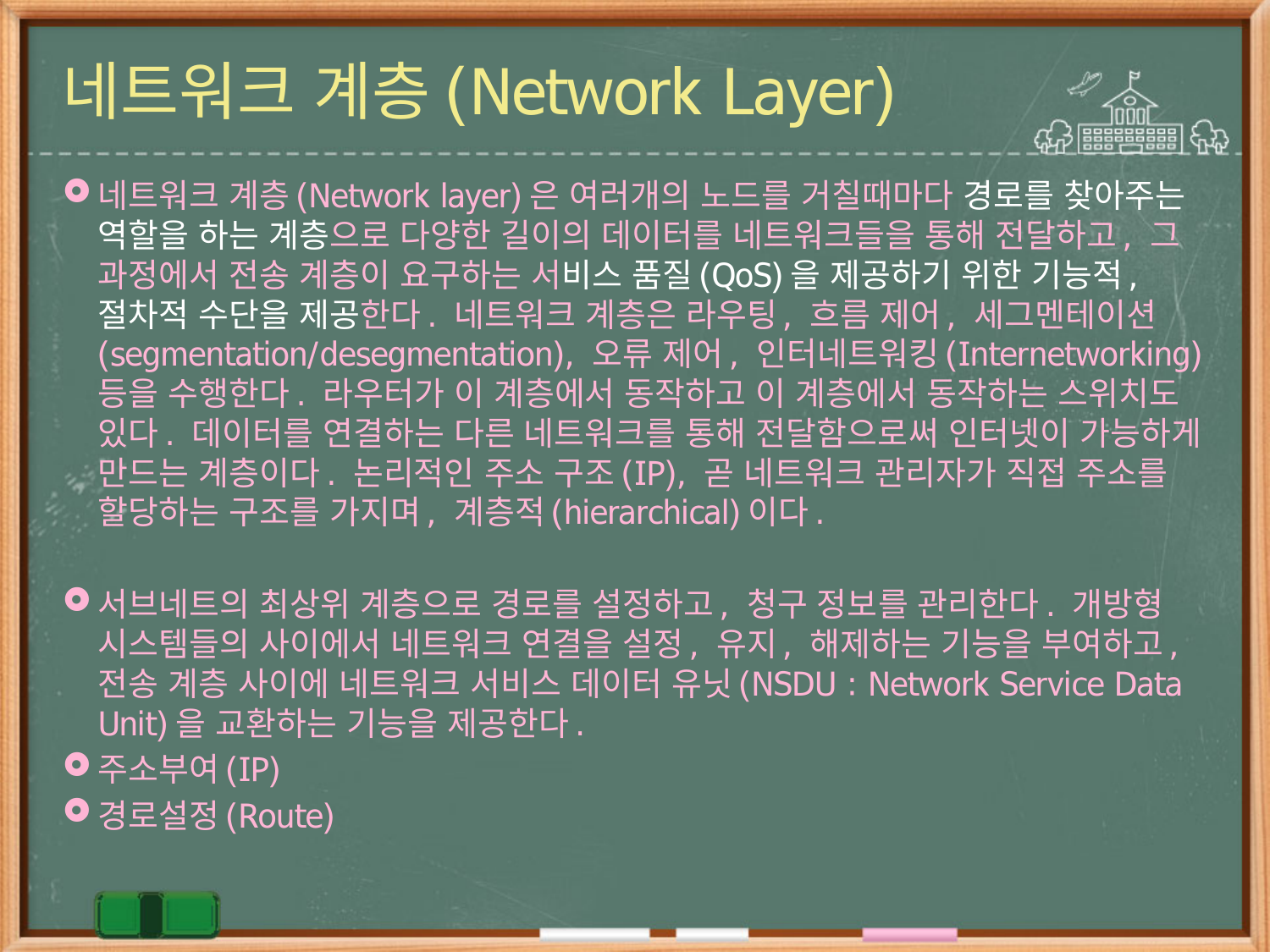

# 네트워크 계층(Network Layer)
네트워크 계층(Network layer)은 여러개의 노드를 거칠때마다 경로를 찾아주는 역할을 하는 계층으로 다양한 길이의 데이터를 네트워크들을 통해 전달하고, 그 과정에서 전송 계층이 요구하는 서비스 품질(QoS)을 제공하기 위한 기능적, 절차적 수단을 제공한다. 네트워크 계층은 라우팅, 흐름 제어, 세그멘테이션(segmentation/desegmentation), 오류 제어, 인터네트워킹(Internetworking) 등을 수행한다. 라우터가 이 계층에서 동작하고 이 계층에서 동작하는 스위치도 있다. 데이터를 연결하는 다른 네트워크를 통해 전달함으로써 인터넷이 가능하게 만드는 계층이다. 논리적인 주소 구조(IP), 곧 네트워크 관리자가 직접 주소를 할당하는 구조를 가지며, 계층적(hierarchical)이다.

서브네트의 최상위 계층으로 경로를 설정하고, 청구 정보를 관리한다. 개방형 시스템들의 사이에서 네트워크 연결을 설정, 유지, 해제하는 기능을 부여하고, 전송 계층 사이에 네트워크 서비스 데이터 유닛(NSDU : Network Service Data Unit)을 교환하는 기능을 제공한다.
주소부여(IP)
경로설정(Route)